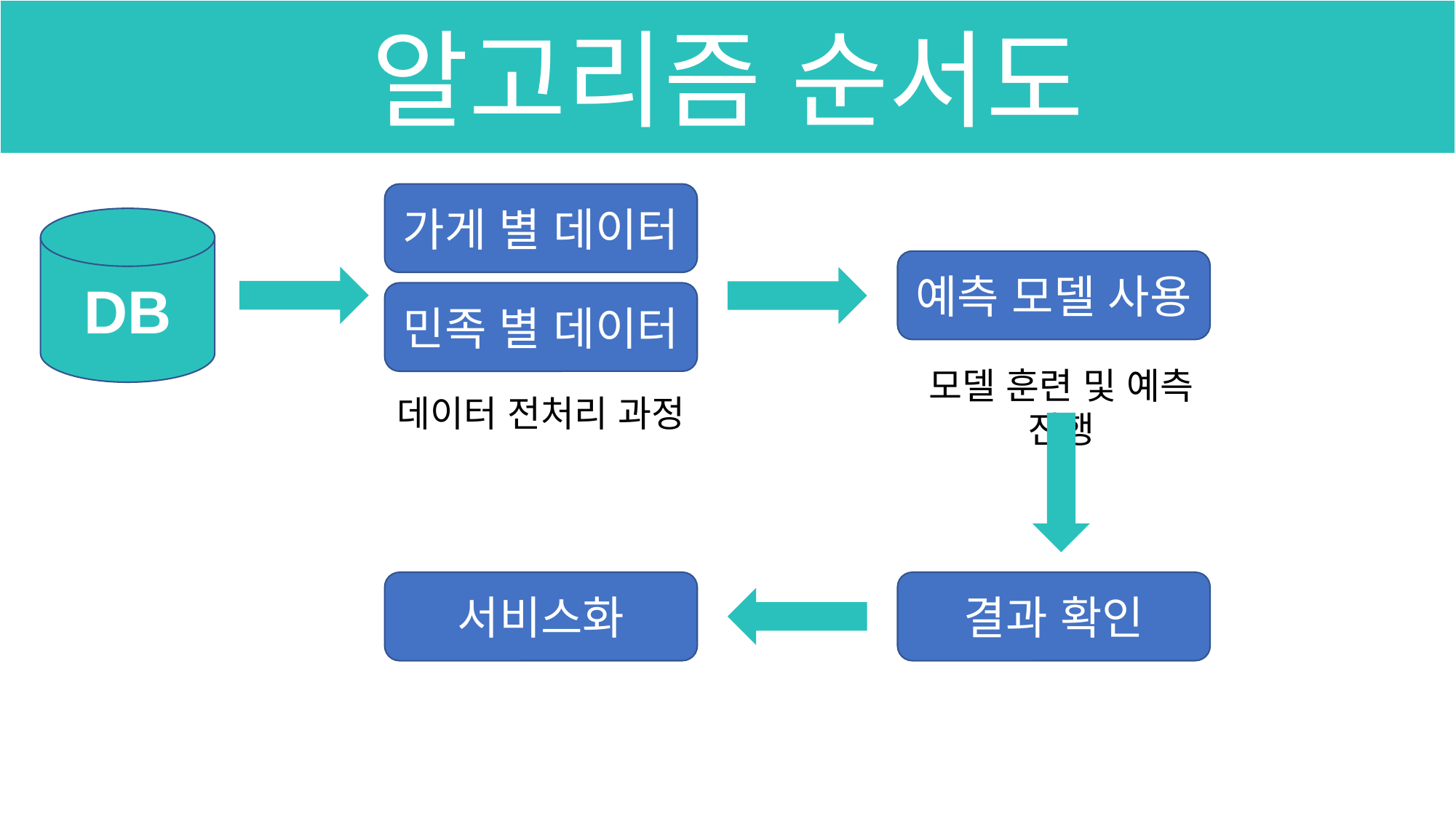

알고리즘 순서도
가게 별 데이터
DB
예측 모델 사용

민족 별 데이터
모델 훈련 및 예측 진행
데이터 전처리 과정

서비스화
결과 확인